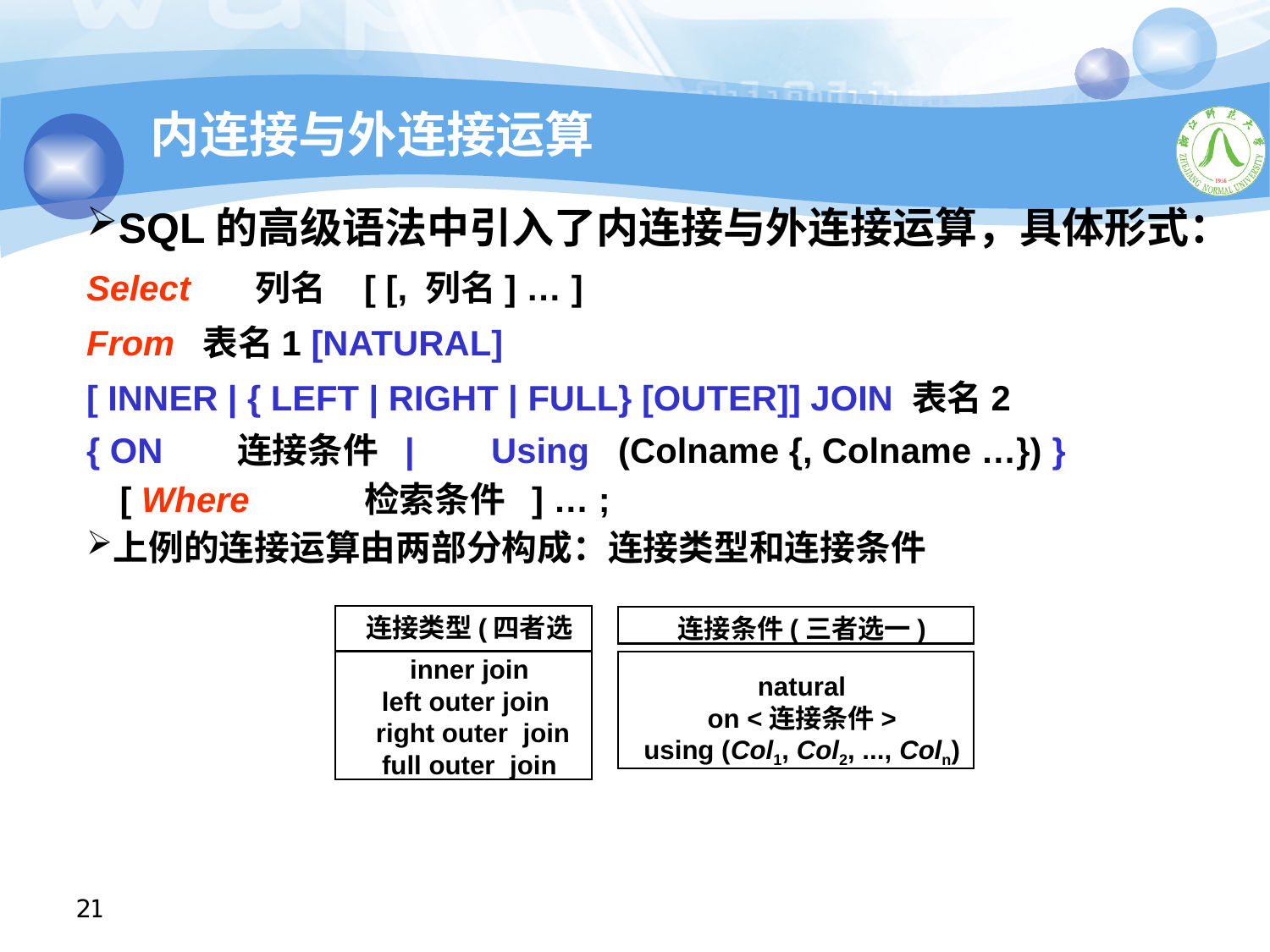

内连接与外连接运算
SQL的高级语法中引入了内连接与外连接运算，具体形式：
Select	 列名	[ [, 列名] … ]
From  表名1 [NATURAL]
[ INNER | { LEFT | RIGHT | FULL} [OUTER]] JOIN 表名2
{ ON	连接条件 |	Using	(Colname {, Colname …}) }
 [ Where	检索条件 ] … ;
上例的连接运算由两部分构成：连接类型和连接条件
连接类型(四者选一)
连接条件(三者选一)

inner join
left outer join
 right outer  join full outer  join

natural
on <连接条件>
using (Col1, Col2, ..., Coln)
21